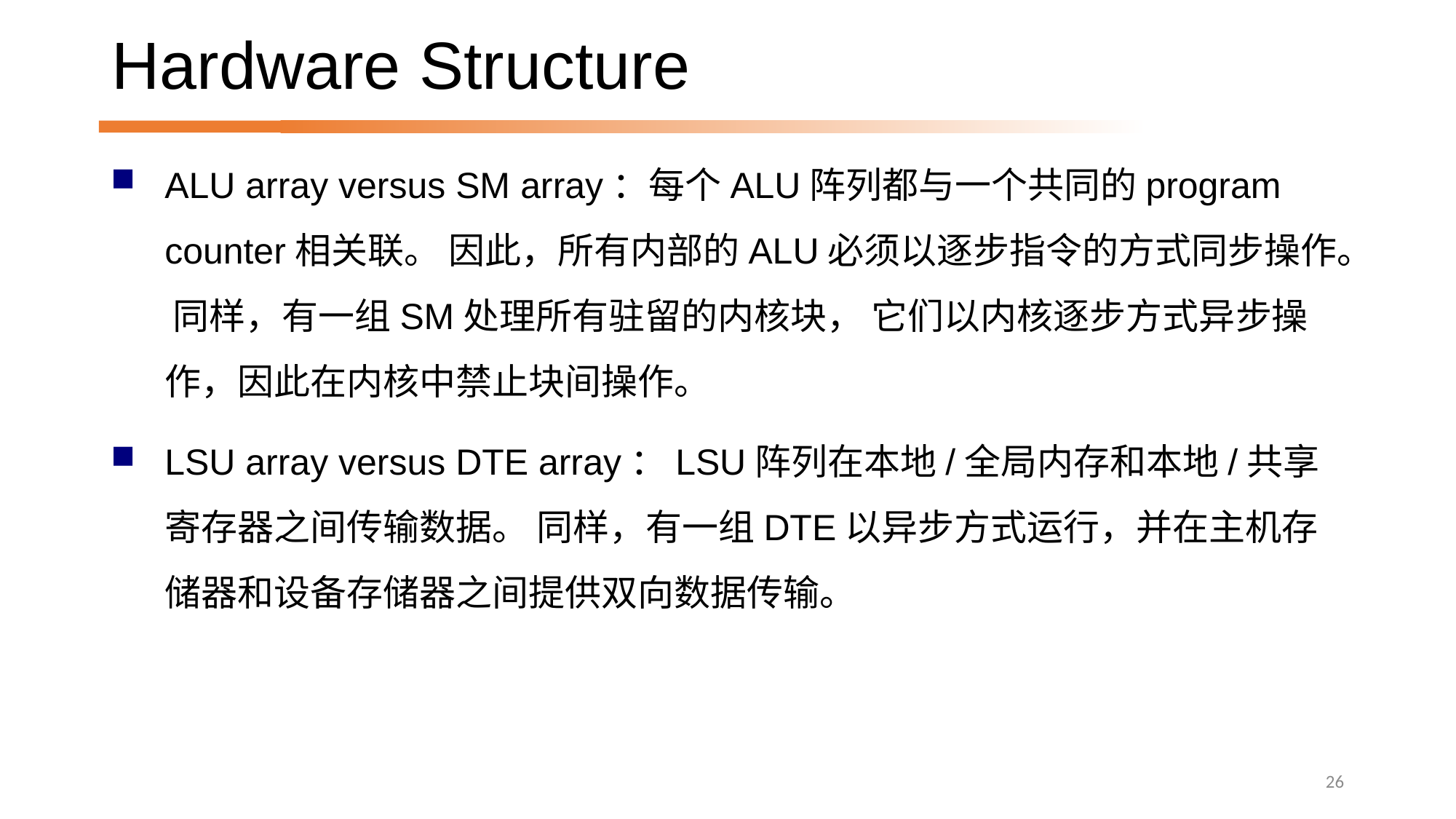

# Hardware Structure
ALU array versus SM array：每个ALU阵列都与一个共同的program counter相关联。 因此，所有内部的ALU必须以逐步指令的方式同步操作。 同样，有一组SM处理所有驻留的内核块， 它们以内核逐步方式异步操作，因此在内核中禁止块间操作。
LSU array versus DTE array：LSU阵列在本地/全局内存和本地/共享寄存器之间传输数据。 同样，有一组DTE以异步方式运行，并在主机存储器和设备存储器之间提供双向数据传输。
26